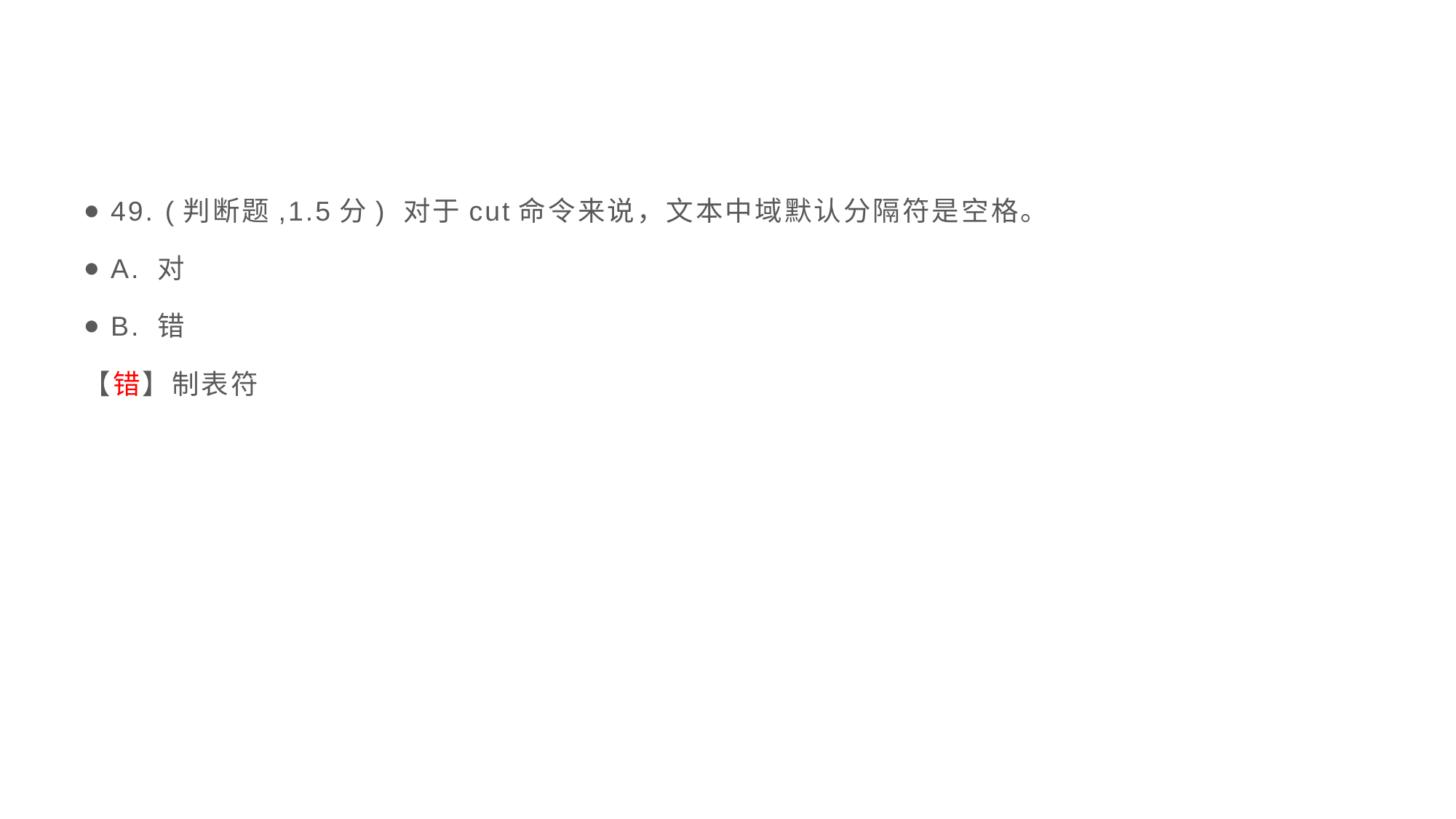

#
49. (判断题,1.5分) 对于cut命令来说，文本中域默认分隔符是空格。
A. 对
B. 错
【错】制表符